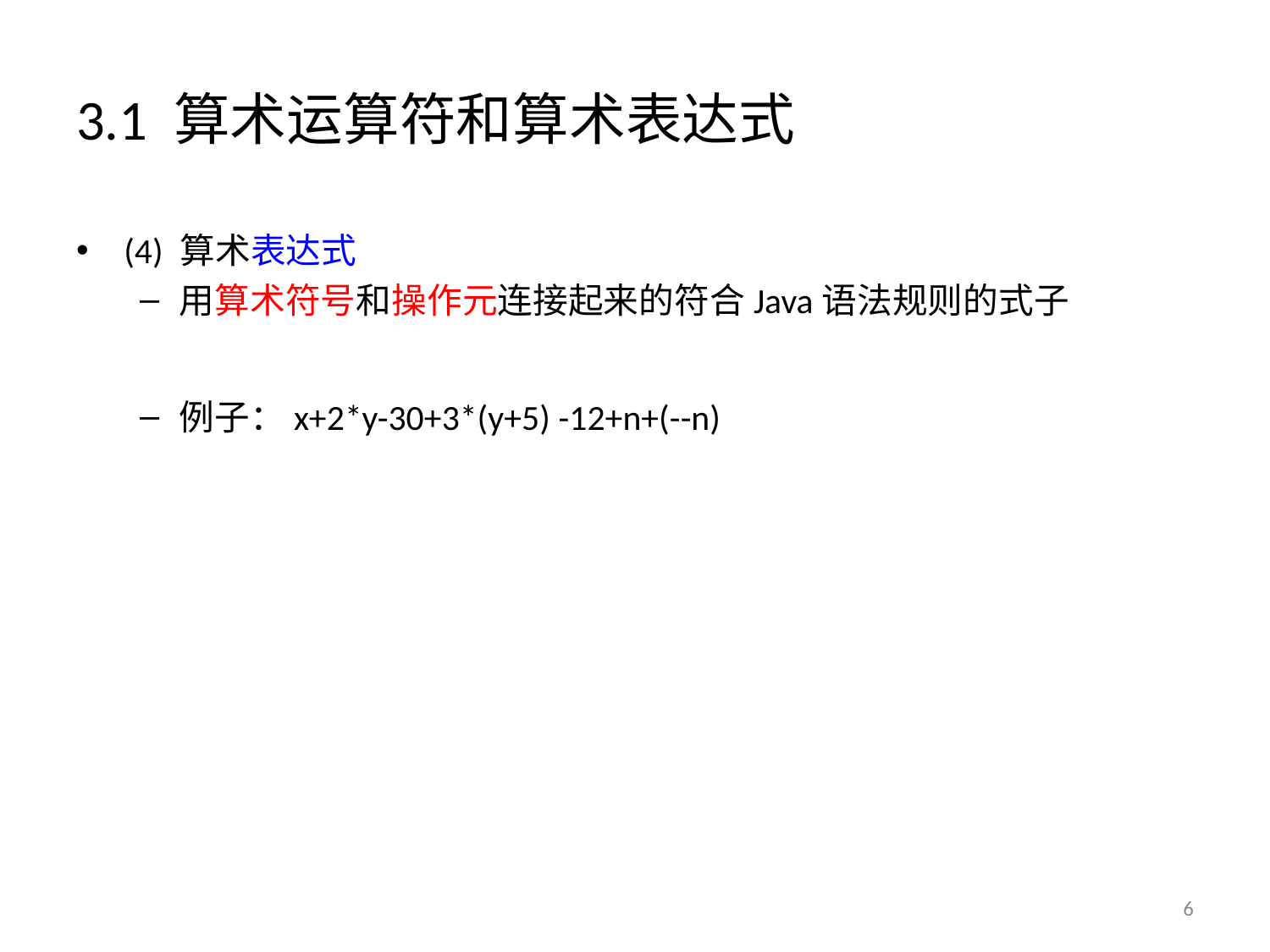

# 3.1 算术运算符和算术表达式
(4) 算术表达式
用算术符号和操作元连接起来的符合Java语法规则的式子

例子：x+2*y-30+3*(y+5) -12+n+(--n)
6